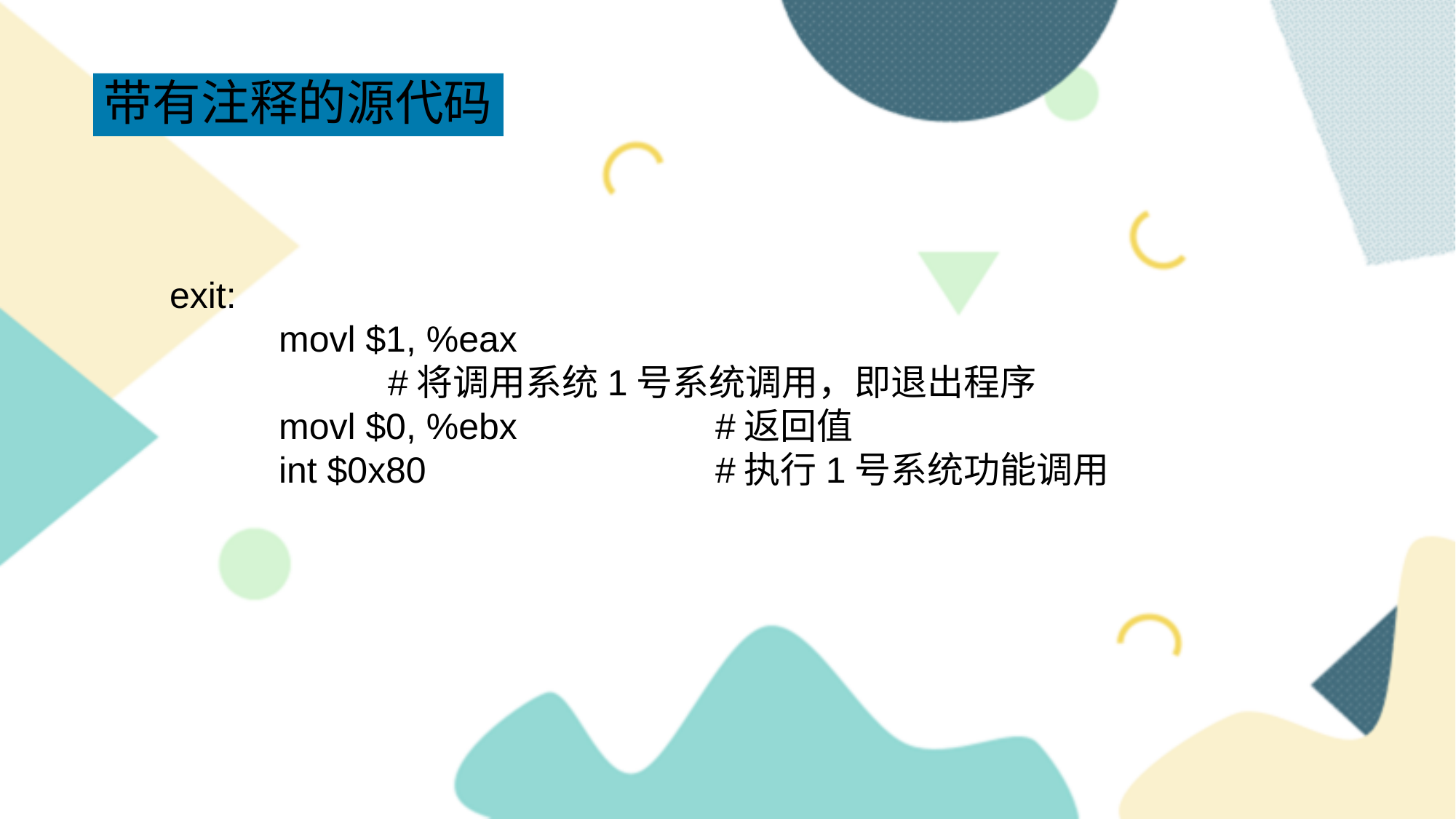

带有注释的源代码
exit:
        	movl $1, %eax
		#将调用系统1号系统调用，即退出程序
        	movl $0, %ebx   		#返回值
        	int $0x80       		#执行1号系统功能调用